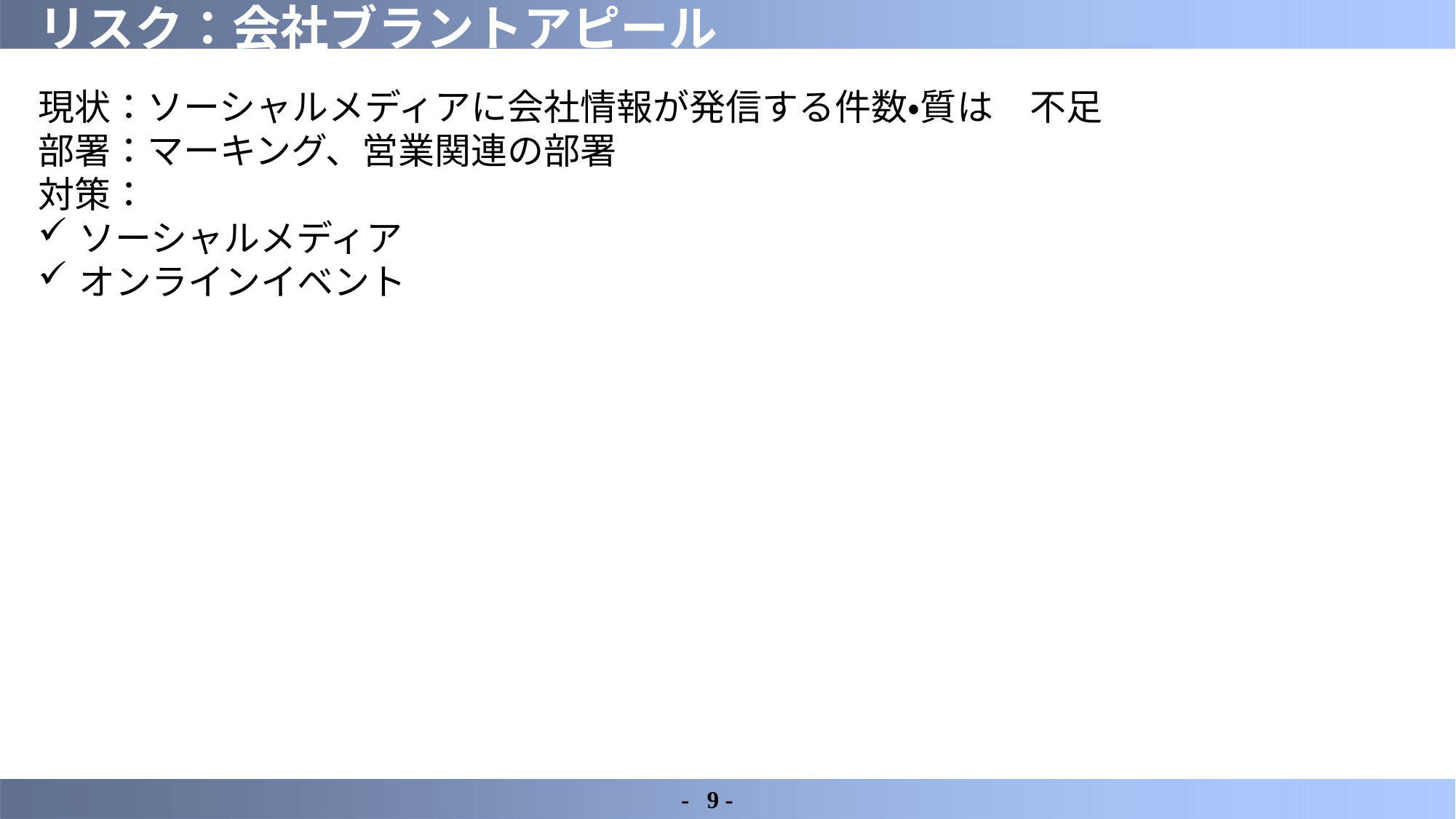

# リスク：会社ブラントアピール
現状：ソーシャルメディアに会社情報が発信する件数・質は　不足
部署：マーキング、営業関連の部署
対策：
ソーシャルメディア
オンラインイベント
-	9 -